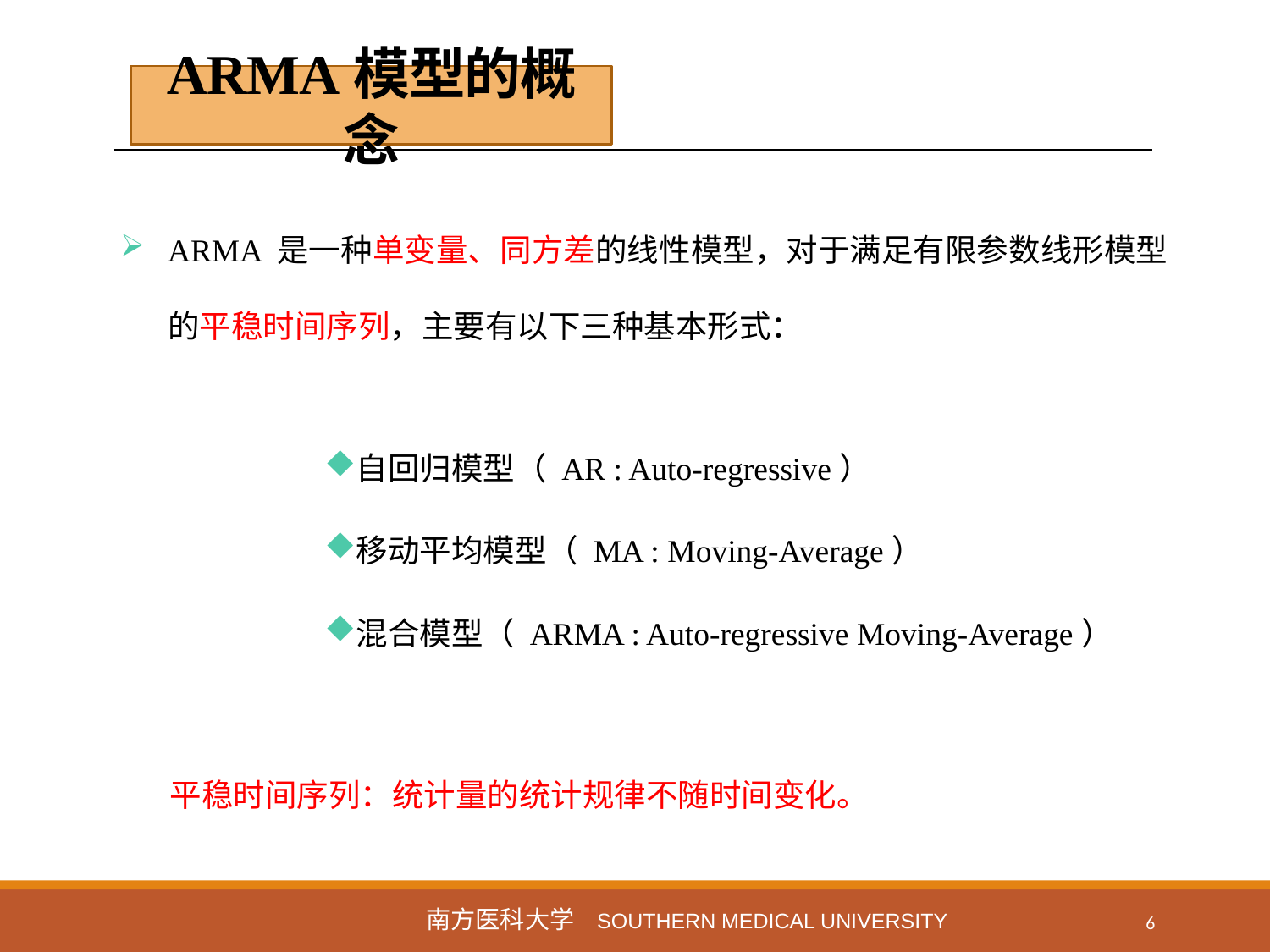

ARMA模型的概念
ARMA 是一种单变量、同方差的线性模型，对于满足有限参数线形模型的平稳时间序列，主要有以下三种基本形式：

自回归模型（ AR : Auto-regressive）
移动平均模型（ MA : Moving-Average）
混合模型（ ARMA : Auto-regressive Moving-Average）
平稳时间序列：统计量的统计规律不随时间变化。
6